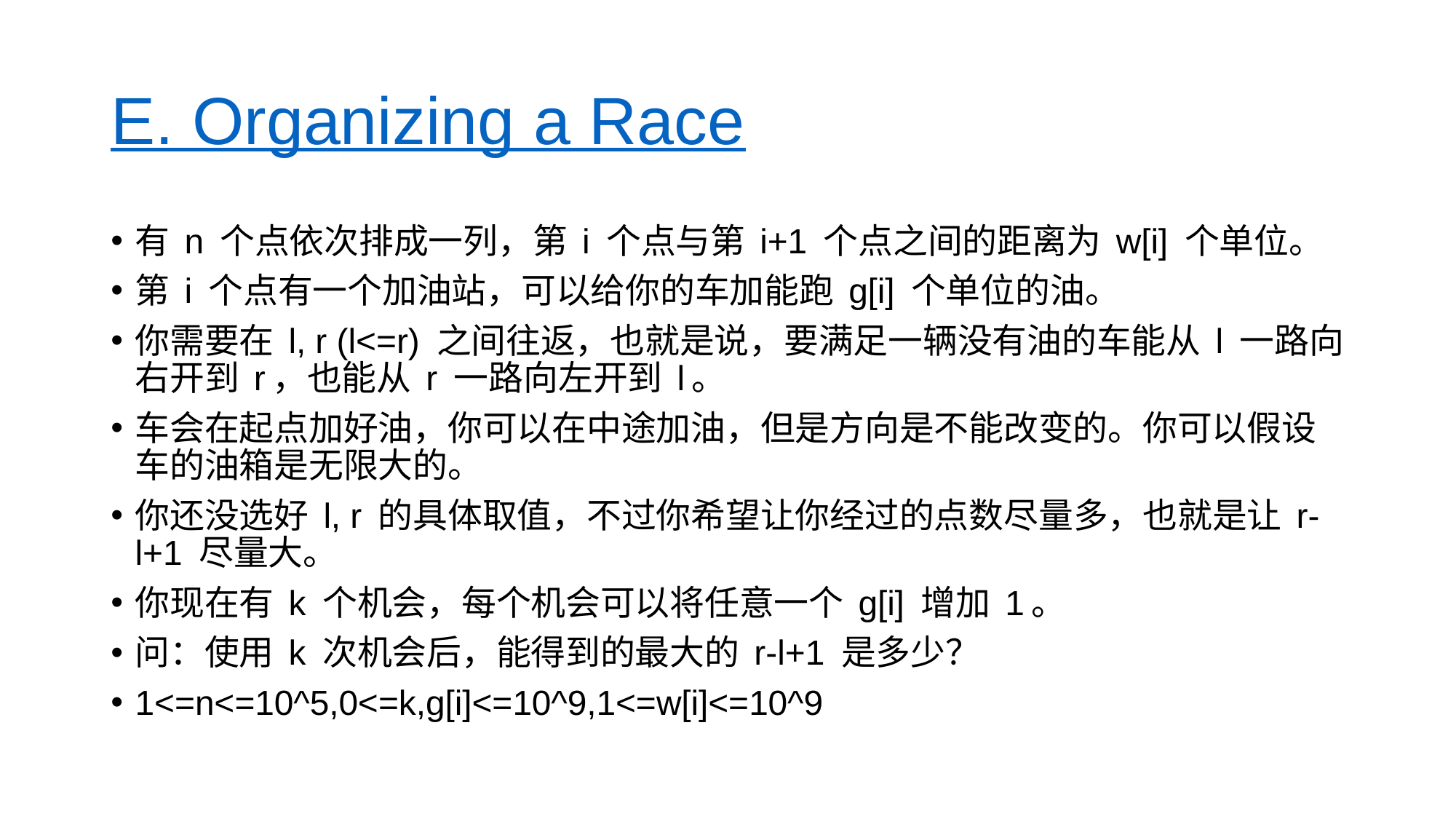

# E. Organizing a Race
有 n 个点依次排成一列，第 i 个点与第 i+1 个点之间的距离为 w[i] 个单位。
第 i 个点有一个加油站，可以给你的车加能跑 g[i] 个单位的油。
你需要在 l, r (l<=r) 之间往返，也就是说，要满足一辆没有油的车能从 l 一路向右开到 r，也能从 r 一路向左开到 l。
车会在起点加好油，你可以在中途加油，但是方向是不能改变的。你可以假设车的油箱是无限大的。
你还没选好 l, r 的具体取值，不过你希望让你经过的点数尽量多，也就是让 r-l+1 尽量大。
你现在有 k 个机会，每个机会可以将任意一个 g[i] 增加 1。
问：使用 k 次机会后，能得到的最大的 r-l+1 是多少？
1<=n<=10^5,0<=k,g[i]<=10^9,1<=w[i]<=10^9